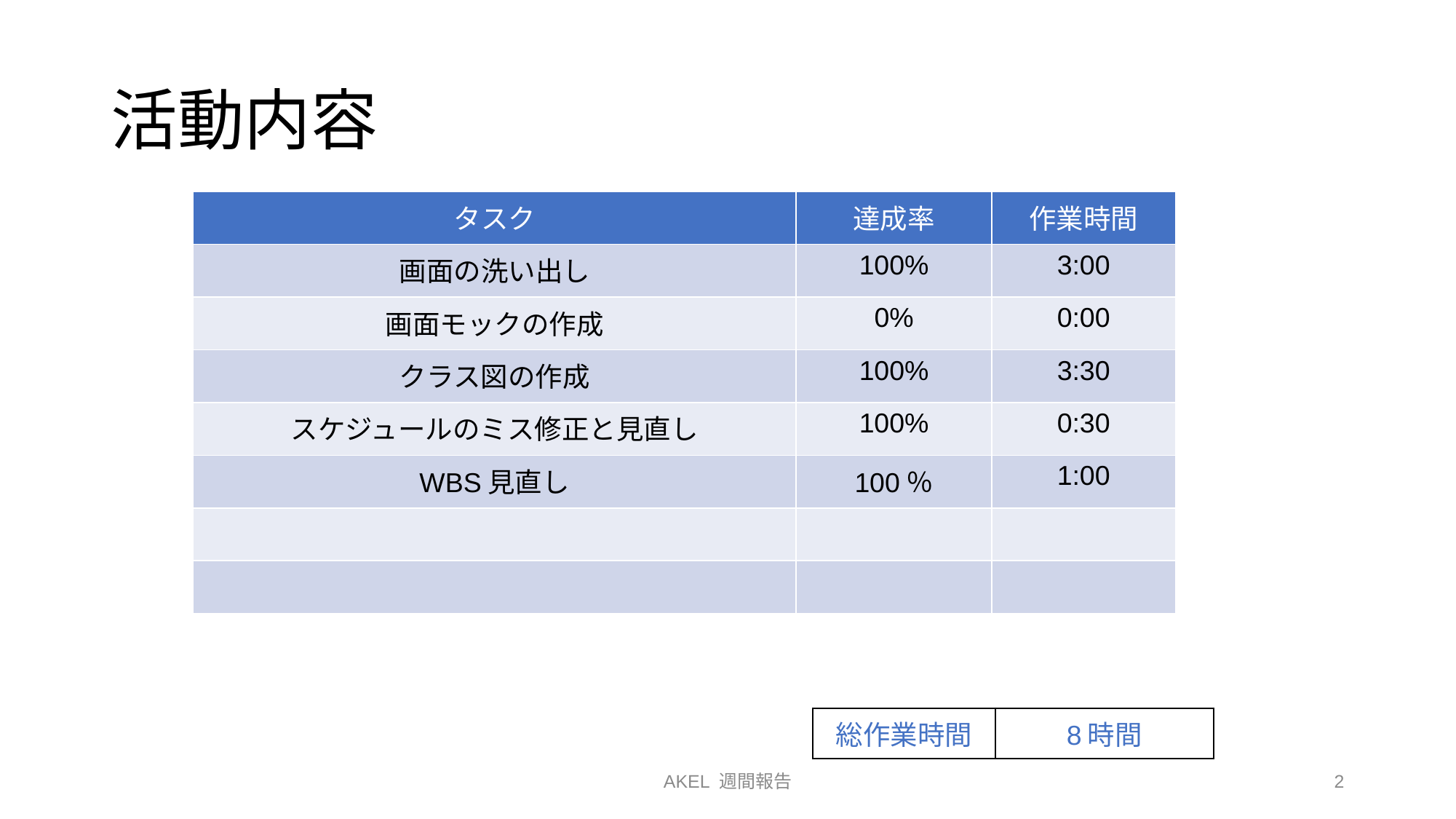

# 活動内容
| タスク | 達成率 | 作業時間 |
| --- | --- | --- |
| 画面の洗い出し | 100% | 3:00 |
| 画面モックの作成 | 0% | 0:00 |
| クラス図の作成 | 100% | 3:30 |
| スケジュールのミス修正と見直し | 100% | 0:30 |
| WBS見直し | 100％ | 1:00 |
|  |  |  |
|  |  |  |
| 総作業時間 | 8時間 |
| --- | --- |
AKEL 週間報告
2